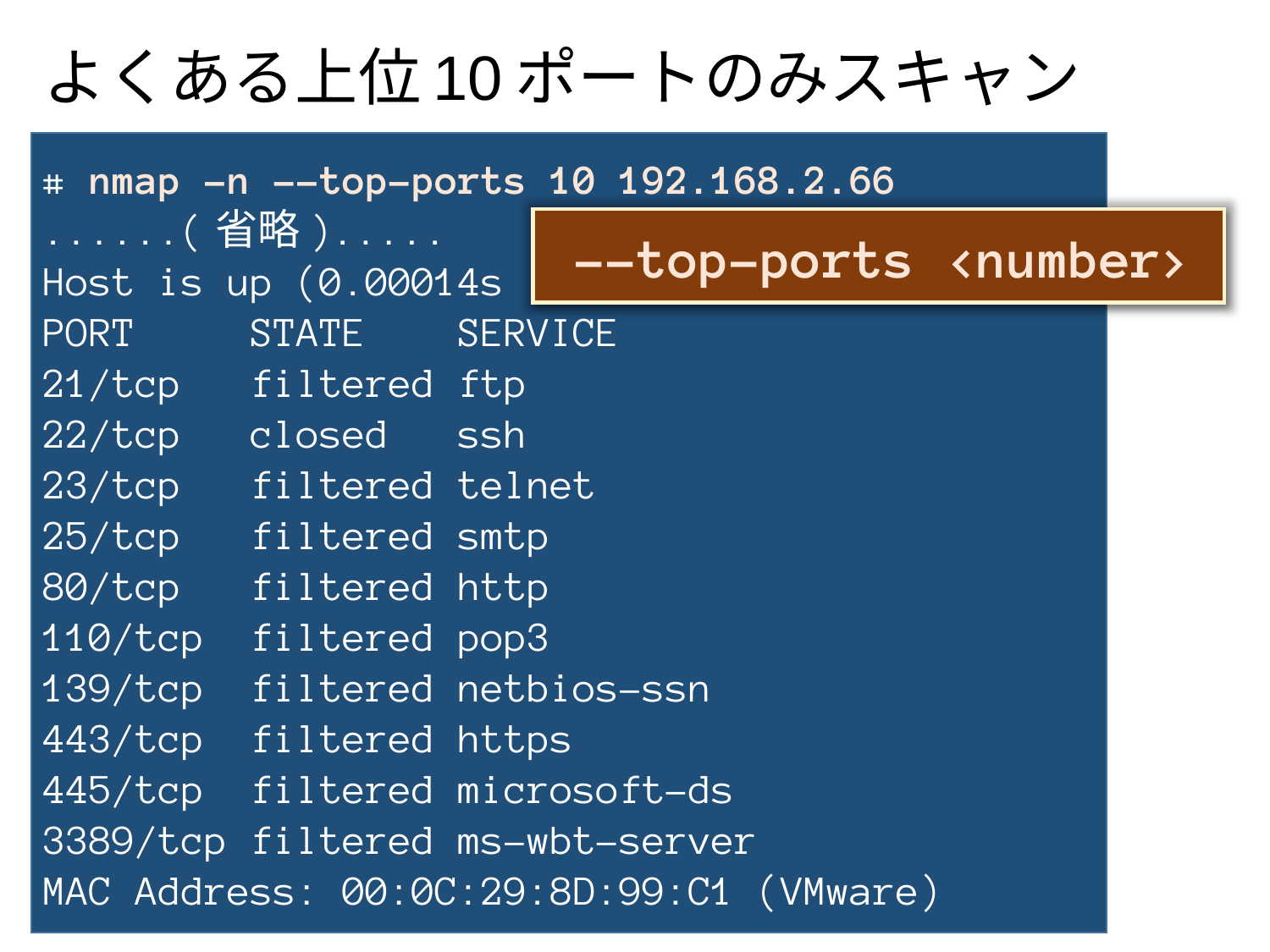

# よくある上位10ポートのみスキャン
# nmap -n --top-ports 10 192.168.2.66
......(省略).....
Host is up (0.00014s latency).
PORT     STATE    SERVICE
21/tcp   filtered ftp
22/tcp   closed   ssh
23/tcp   filtered telnet
25/tcp   filtered smtp
80/tcp   filtered http
110/tcp  filtered pop3
139/tcp  filtered netbios-ssn
443/tcp  filtered https
445/tcp  filtered microsoft-ds
3389/tcp filtered ms-wbt-server
MAC Address: 00:0C:29:8D:99:C1 (VMware)
 --top-ports <number>